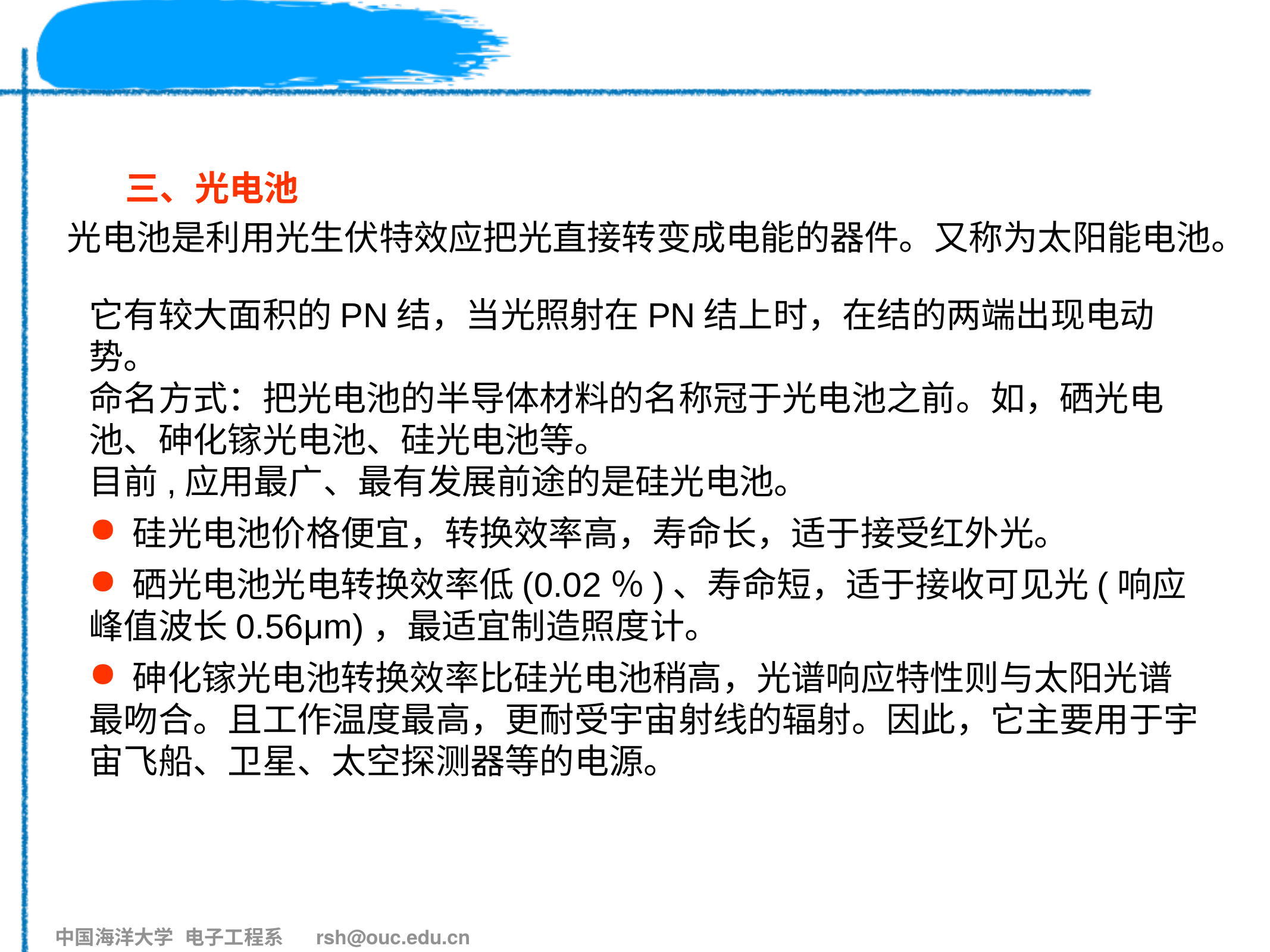

#
三、光电池
光电池是利用光生伏特效应把光直接转变成电能的器件。又称为太阳能电池。
它有较大面积的PN结，当光照射在PN结上时，在结的两端出现电动势。
命名方式：把光电池的半导体材料的名称冠于光电池之前。如，硒光电池、砷化镓光电池、硅光电池等。
目前,应用最广、最有发展前途的是硅光电池。
 硅光电池价格便宜，转换效率高，寿命长，适于接受红外光。
 硒光电池光电转换效率低(0.02％)、寿命短，适于接收可见光(响应峰值波长0.56μm)，最适宜制造照度计。
 砷化镓光电池转换效率比硅光电池稍高，光谱响应特性则与太阳光谱最吻合。且工作温度最高，更耐受宇宙射线的辐射。因此，它主要用于宇宙飞船、卫星、太空探测器等的电源。